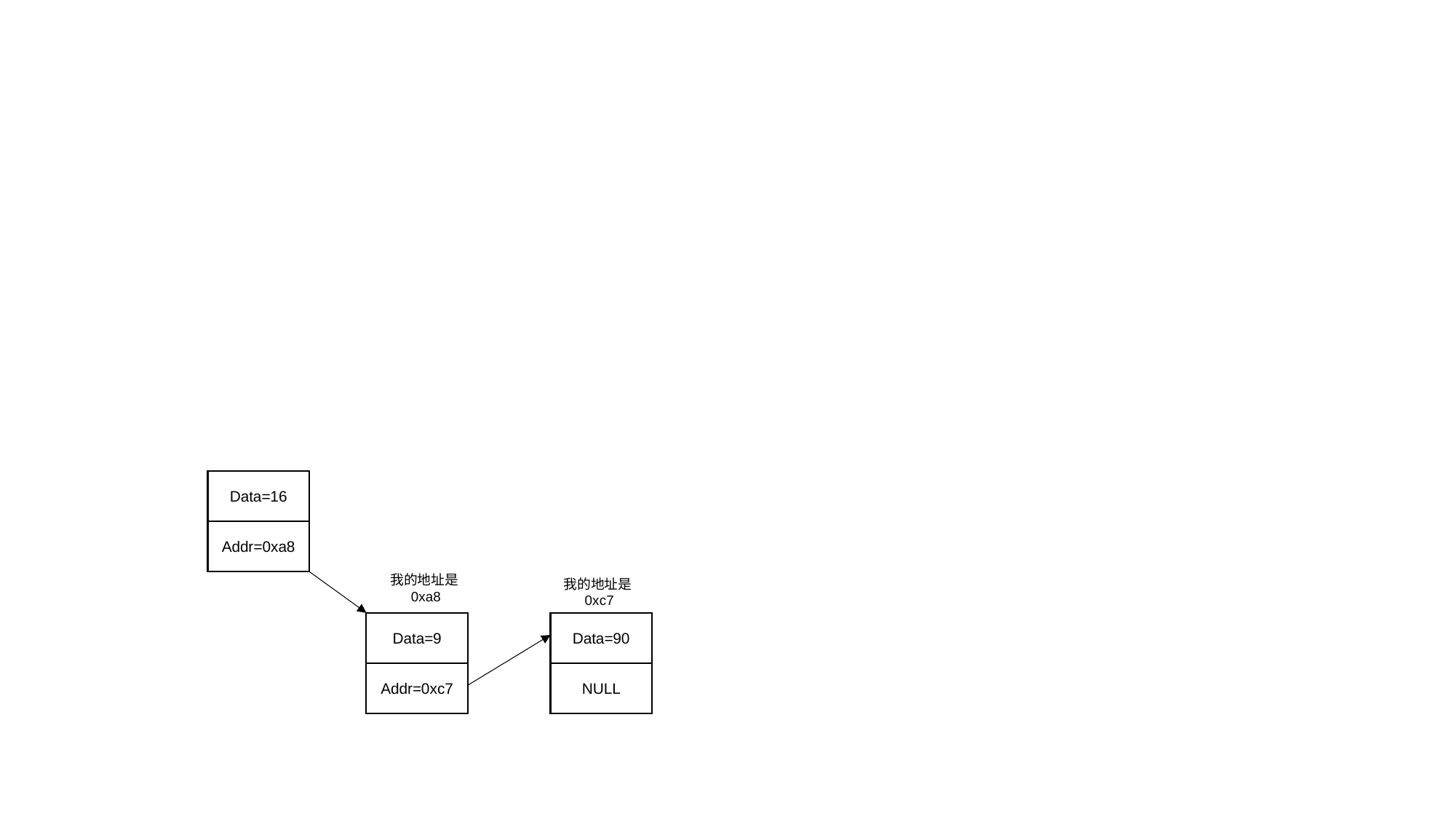

Data=16
Addr=0xa8
我的地址是0xa8
我的地址是0xc7
Data=9
Addr=0xc7
Data=90
NULL